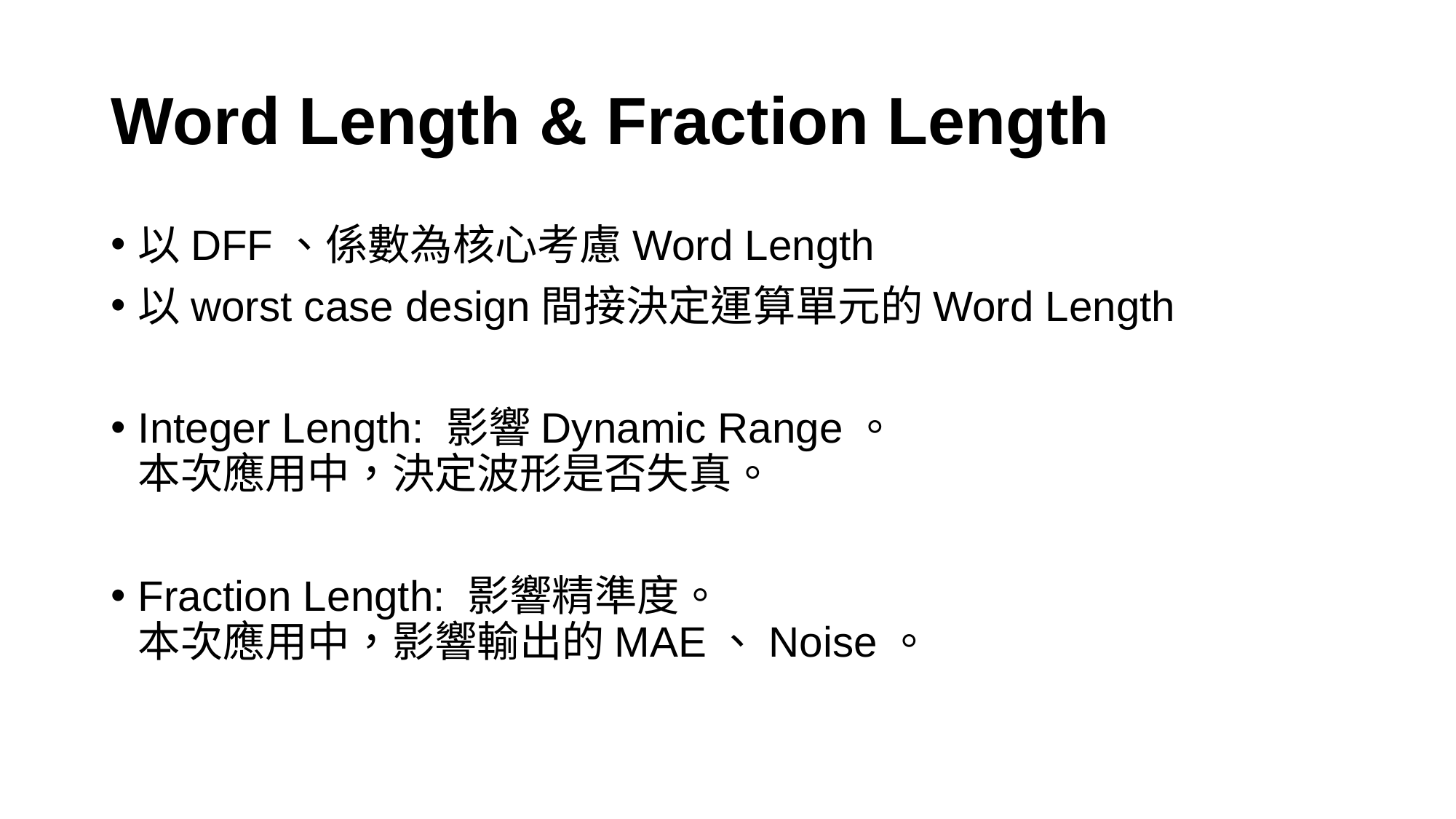

# Word Length & Fraction Length
以DFF、係數為核心考慮Word Length
以worst case design間接決定運算單元的Word Length

Integer Length: 影響Dynamic Range。
本次應用中，決定波形是否失真。

Fraction Length: 影響精準度。
本次應用中，影響輸出的MAE、Noise。